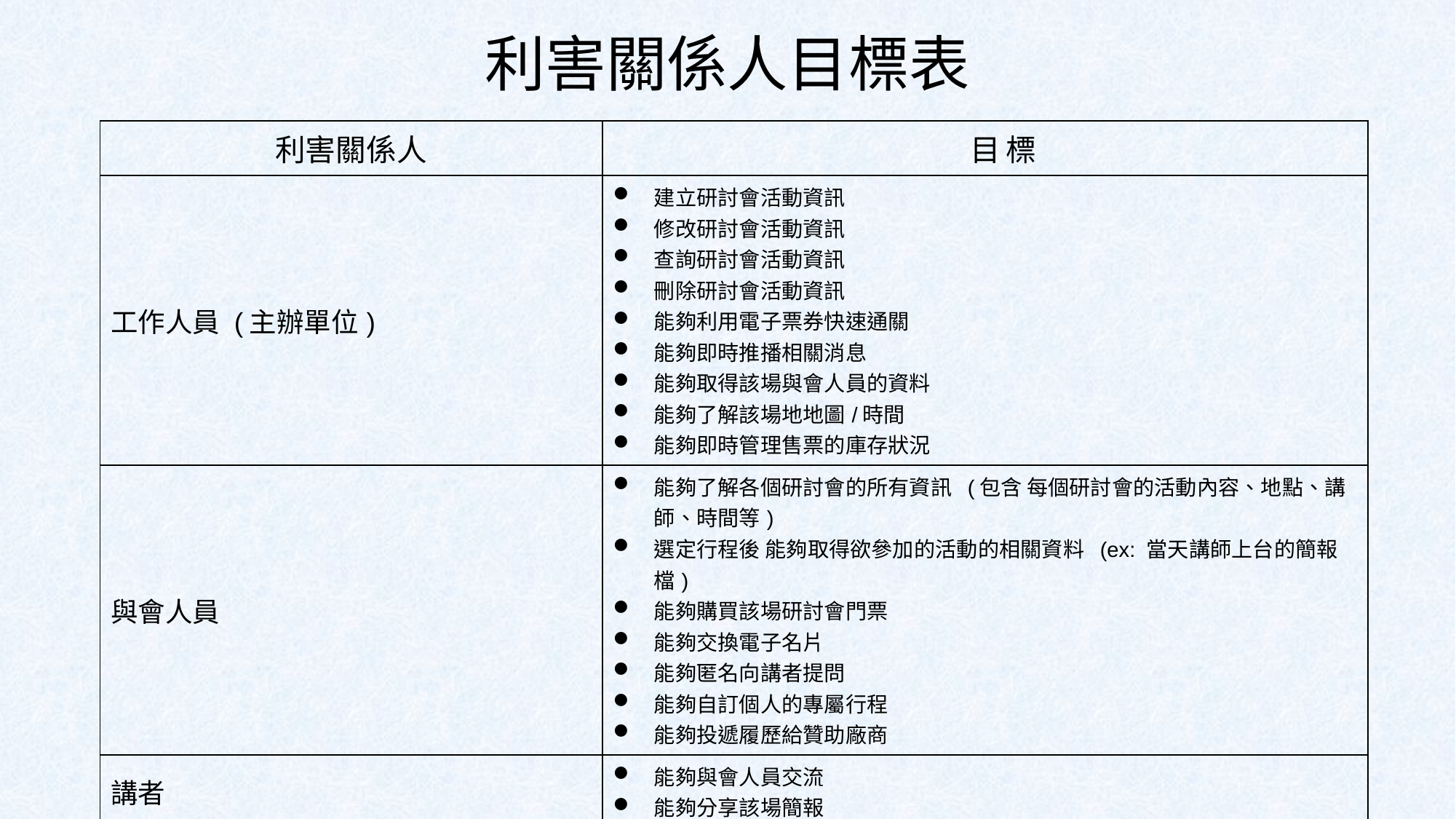

# 利害關係人目標表
| 利害關係人 | 目標 |
| --- | --- |
| 工作人員 (主辦單位) | 建立研討會活動資訊 修改研討會活動資訊 查詢研討會活動資訊 刪除研討會活動資訊 能夠利用電子票券快速通關 能夠即時推播相關消息 能夠取得該場與會人員的資料 能夠了解該場地地圖/時間 能夠即時管理售票的庫存狀況 |
| 與會人員 | 能夠了解各個研討會的所有資訊 (包含 每個研討會的活動內容、地點、講師、時間等) 選定行程後 能夠取得欲參加的活動的相關資料 (ex: 當天講師上台的簡報檔) 能夠購買該場研討會門票 能夠交換電子名片 能夠匿名向講者提問 能夠自訂個人的專屬行程 能夠投遞履歷給贊助廠商 |
| 講者 | 能夠與會人員交流 能夠分享該場簡報 |
| 贊助廠商 | 能夠向與會人員徵才 能夠提供與會人員填寫線上問卷 |
| 研發工程師 | 使系統順利運作 提供客製化服務 |